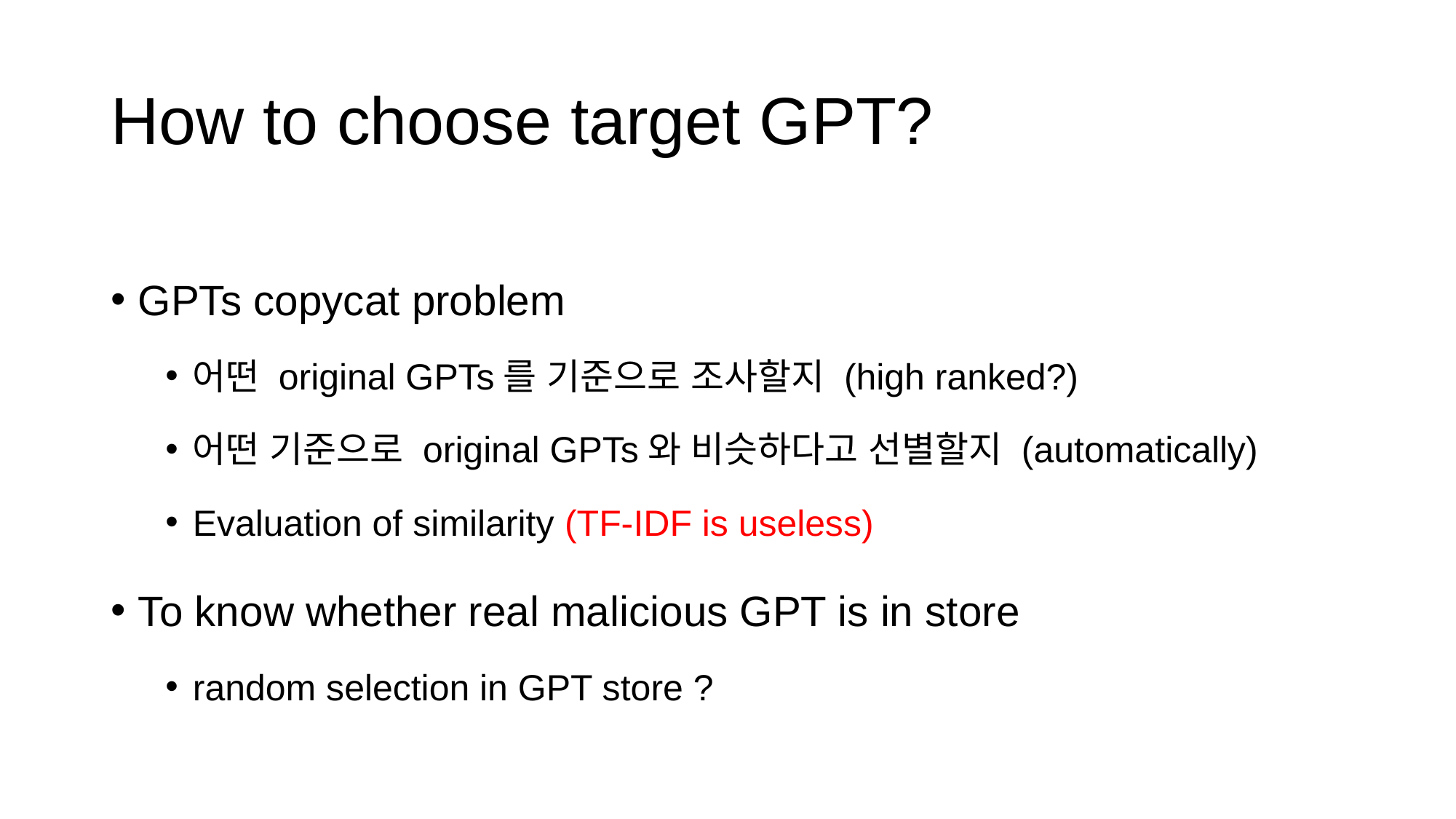

# How to choose target GPT?
GPTs copycat problem
어떤 original GPTs를 기준으로 조사할지 (high ranked?)
어떤 기준으로 original GPTs와 비슷하다고 선별할지 (automatically)
Evaluation of similarity (TF-IDF is useless)
To know whether real malicious GPT is in store
random selection in GPT store ?